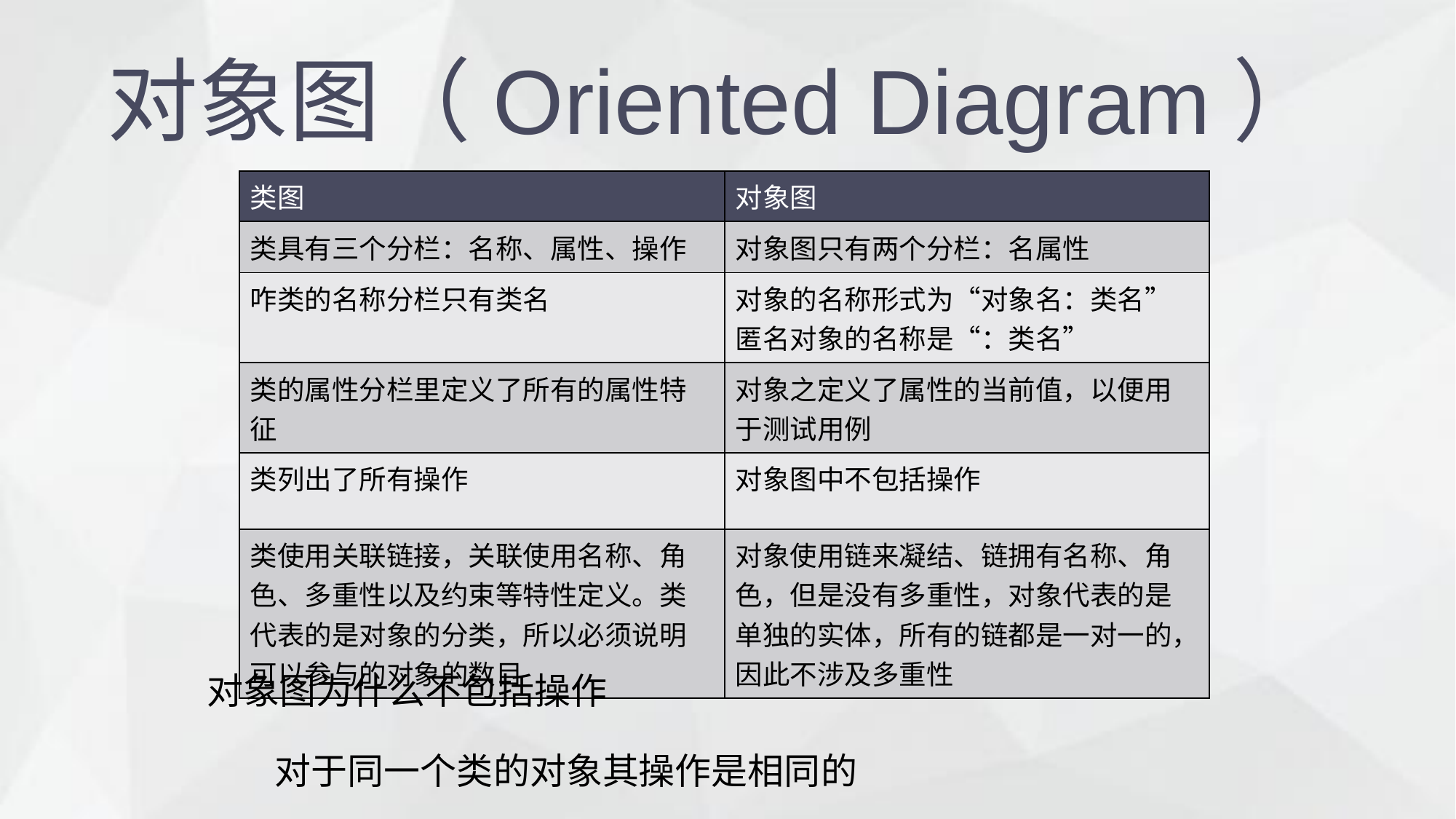

对象图（Oriented Diagram）
| 类图 | 对象图 |
| --- | --- |
| 类具有三个分栏：名称、属性、操作 | 对象图只有两个分栏：名属性 |
| 咋类的名称分栏只有类名 | 对象的名称形式为“对象名：类名”匿名对象的名称是“：类名” |
| 类的属性分栏里定义了所有的属性特征 | 对象之定义了属性的当前值，以便用于测试用例 |
| 类列出了所有操作 | 对象图中不包括操作 |
| 类使用关联链接，关联使用名称、角色、多重性以及约束等特性定义。类代表的是对象的分类，所以必须说明可以参与的对象的数目 | 对象使用链来凝结、链拥有名称、角色，但是没有多重性，对象代表的是单独的实体，所有的链都是一对一的，因此不涉及多重性 |
对象图为什么不包括操作
对于同一个类的对象其操作是相同的